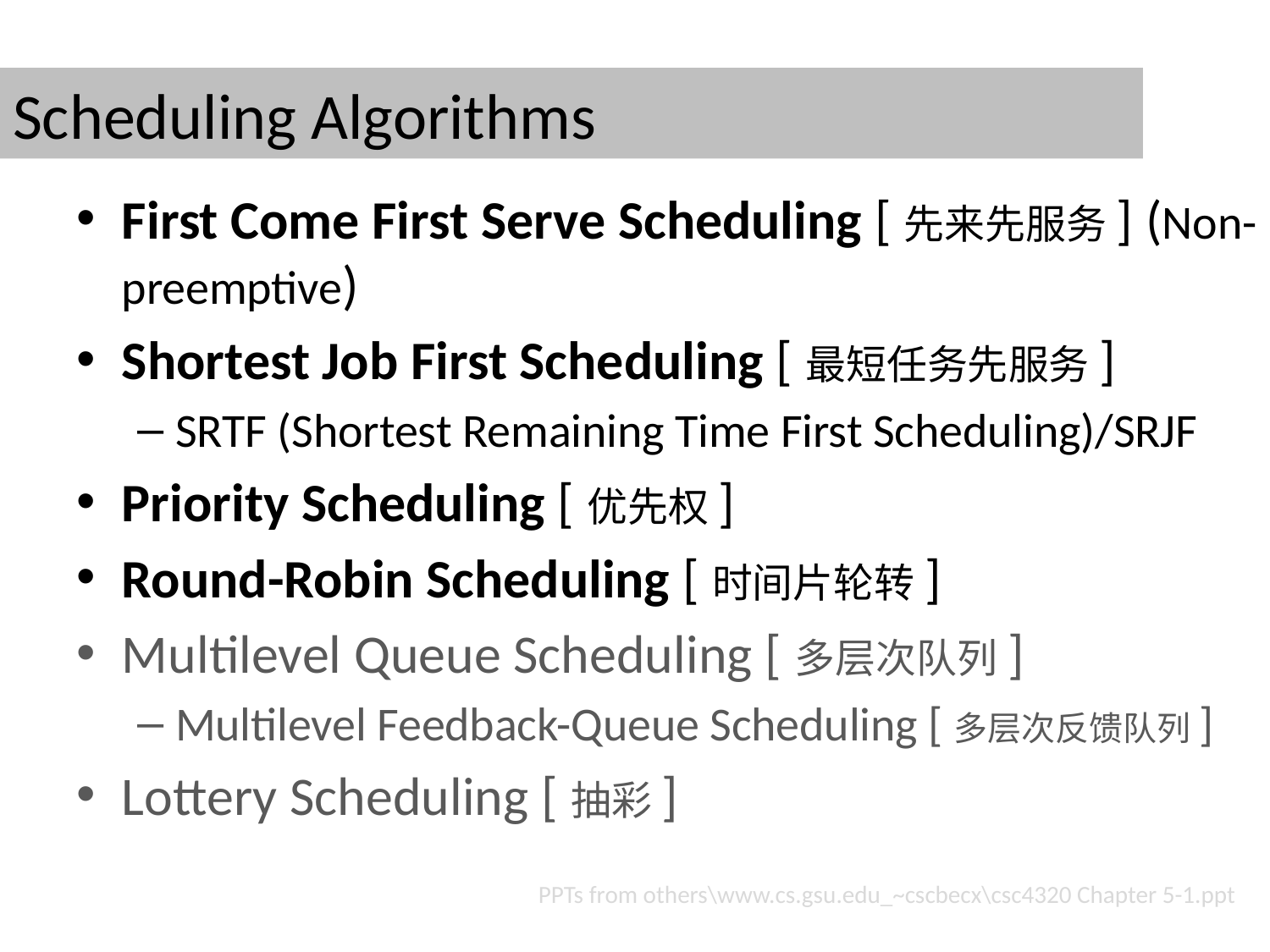

# Scheduling Algorithms
First Come First Serve Scheduling [先来先服务] (Non-preemptive)
Shortest Job First Scheduling [最短任务先服务]
SRTF (Shortest Remaining Time First Scheduling)/SRJF
Priority Scheduling [优先权]
Round-Robin Scheduling [时间片轮转]
Multilevel Queue Scheduling [多层次队列]
Multilevel Feedback-Queue Scheduling [多层次反馈队列]
Lottery Scheduling [抽彩]
PPTs from others\www.cs.gsu.edu_~cscbecx\csc4320 Chapter 5-1.ppt